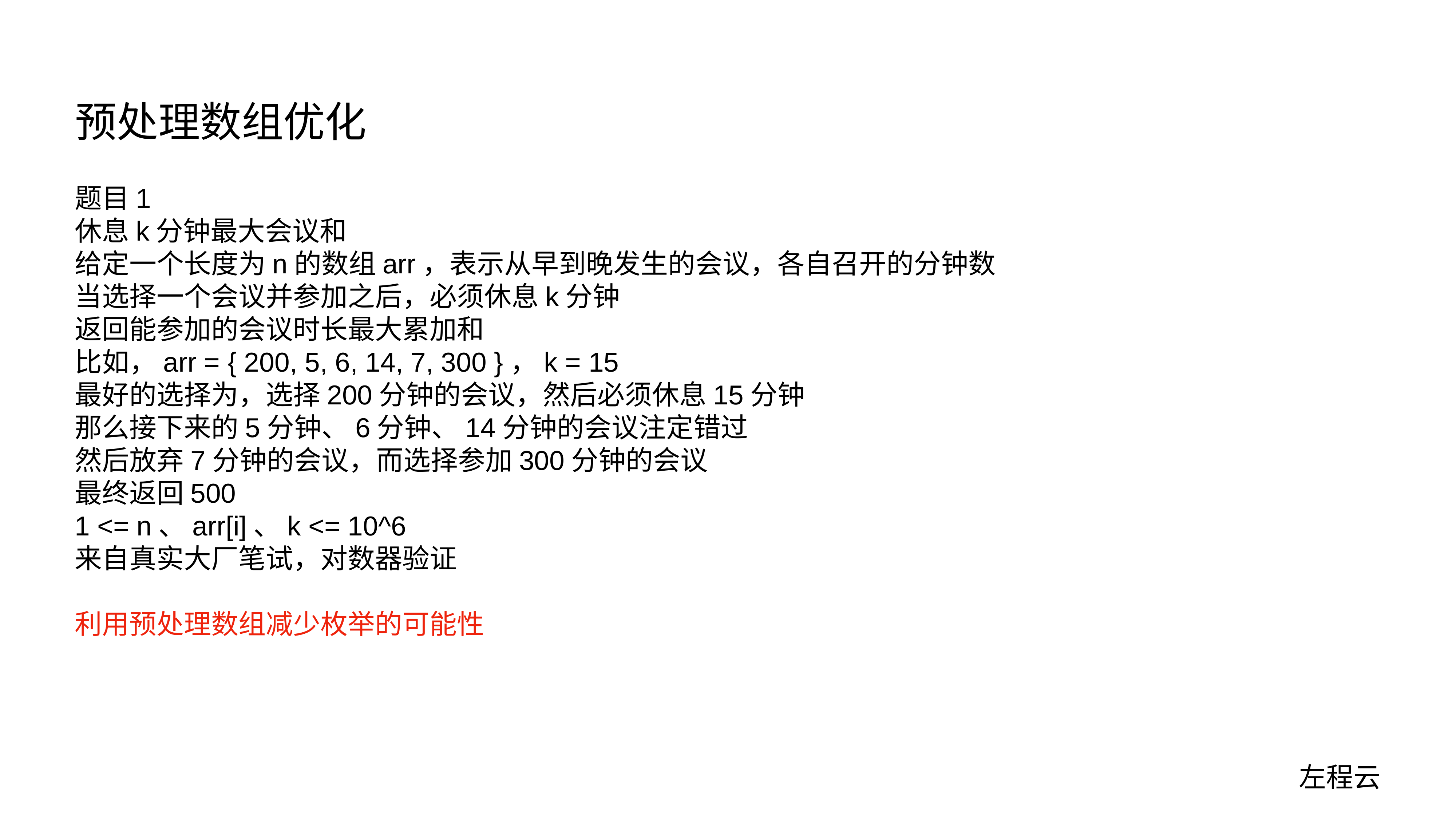

# 预处理数组优化
题目1
休息k分钟最大会议和
给定一个长度为n的数组arr，表示从早到晚发生的会议，各自召开的分钟数
当选择一个会议并参加之后，必须休息k分钟
返回能参加的会议时长最大累加和
比如，arr = { 200, 5, 6, 14, 7, 300 }，k = 15
最好的选择为，选择200分钟的会议，然后必须休息15分钟
那么接下来的5分钟、6分钟、14分钟的会议注定错过
然后放弃7分钟的会议，而选择参加300分钟的会议
最终返回500
1 <= n、arr[i]、k <= 10^6
来自真实大厂笔试，对数器验证

利用预处理数组减少枚举的可能性
左程云